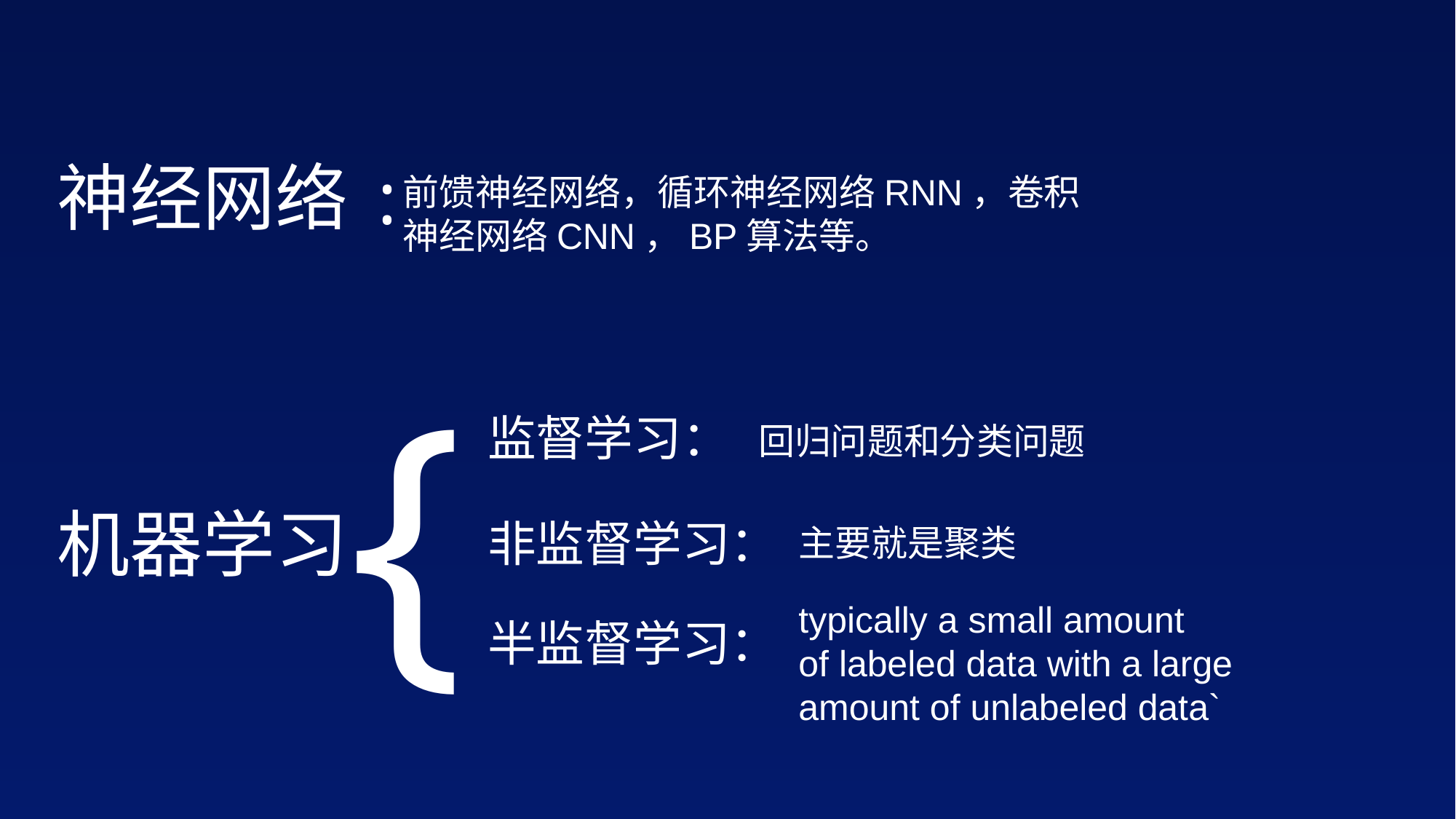

神经网络:
前馈神经网络，循环神经网络RNN，卷积神经网络CNN，BP算法等。
{
监督学习：
回归问题和分类问题
机器学习
非监督学习：
主要就是聚类
typically a small amount of labeled data with a large amount of unlabeled data`
半监督学习：